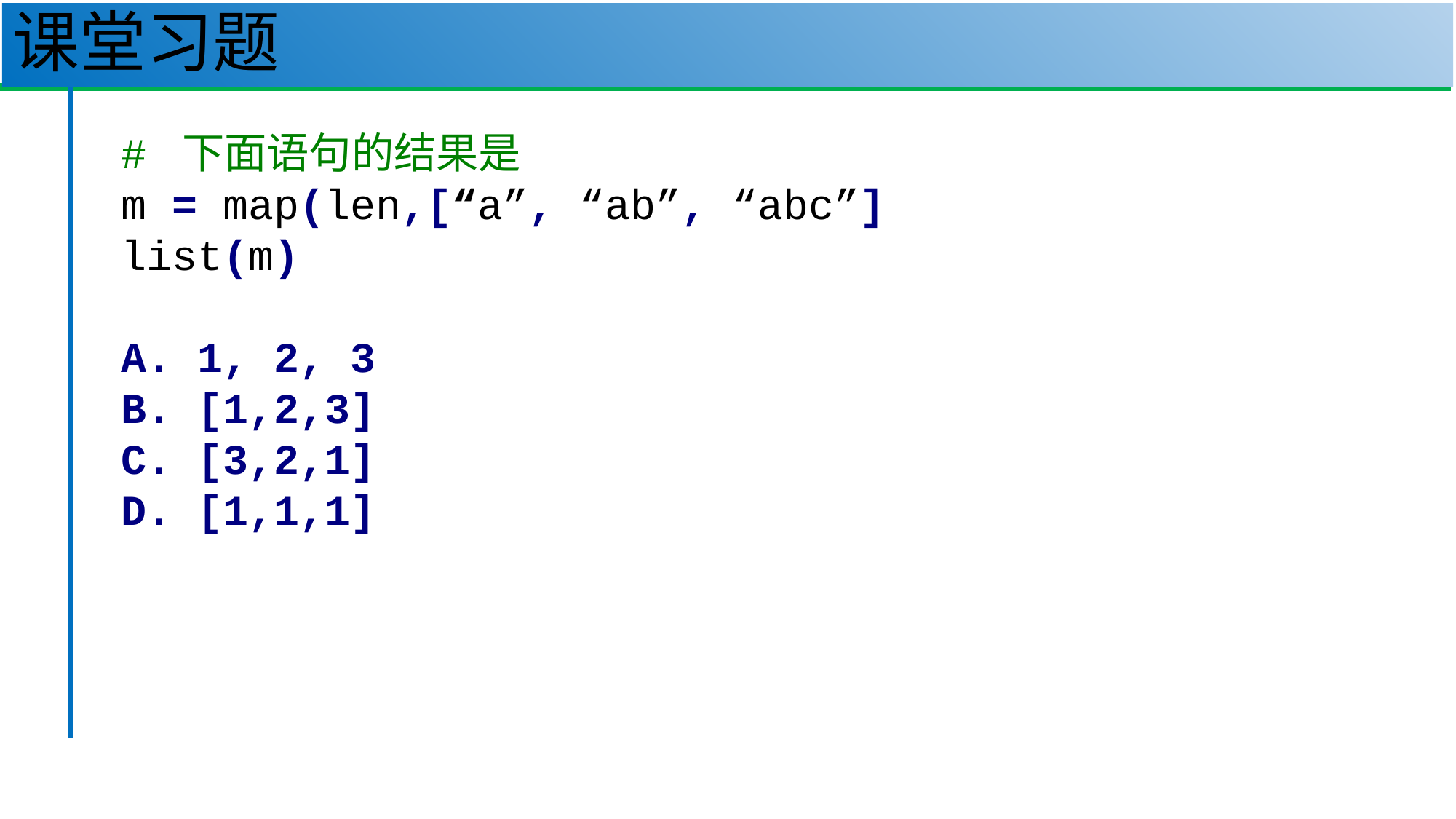

# 课堂习题
41
# 下面语句的结果是
m = map(len,[“a”, “ab”, “abc”]
list(m)

A. 1, 2, 3
B. [1,2,3]
C. [3,2,1]
D. [1,1,1]